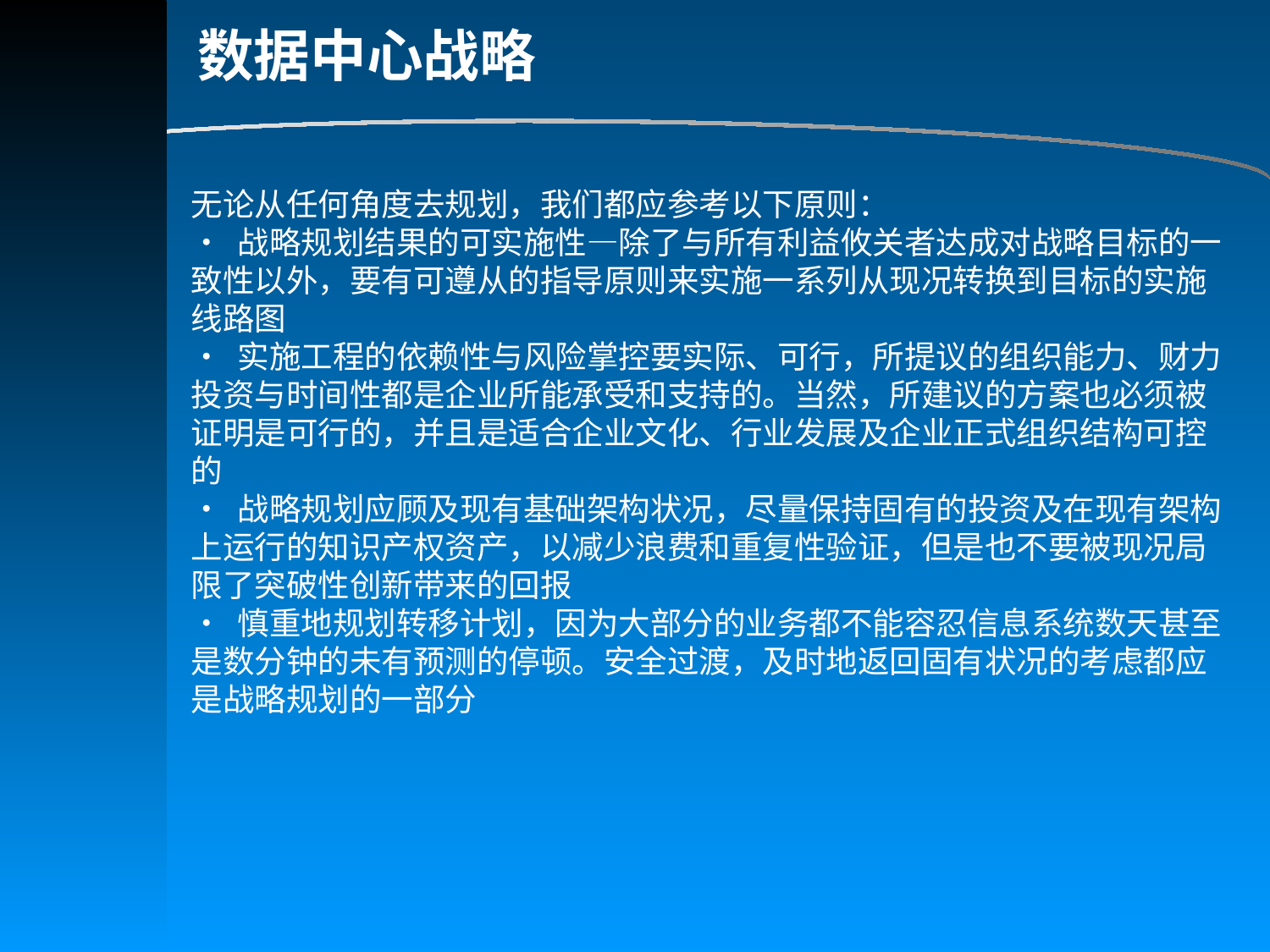

数据中心战略

无论从任何角度去规划，我们都应参考以下原则：
• 战略规划结果的可实施性—除了与所有利益攸关者达成对战略目标的一致性以外，要有可遵从的指导原则来实施一系列从现况转换到目标的实施线路图
• 实施工程的依赖性与风险掌控要实际、可行，所提议的组织能力、财力投资与时间性都是企业所能承受和支持的。当然，所建议的方案也必须被证明是可行的，并且是适合企业文化、行业发展及企业正式组织结构可控的
• 战略规划应顾及现有基础架构状况，尽量保持固有的投资及在现有架构上运行的知识产权资产，以减少浪费和重复性验证，但是也不要被现况局限了突破性创新带来的回报
• 慎重地规划转移计划，因为大部分的业务都不能容忍信息系统数天甚至是数分钟的未有预测的停顿。安全过渡，及时地返回固有状况的考虑都应是战略规划的一部分